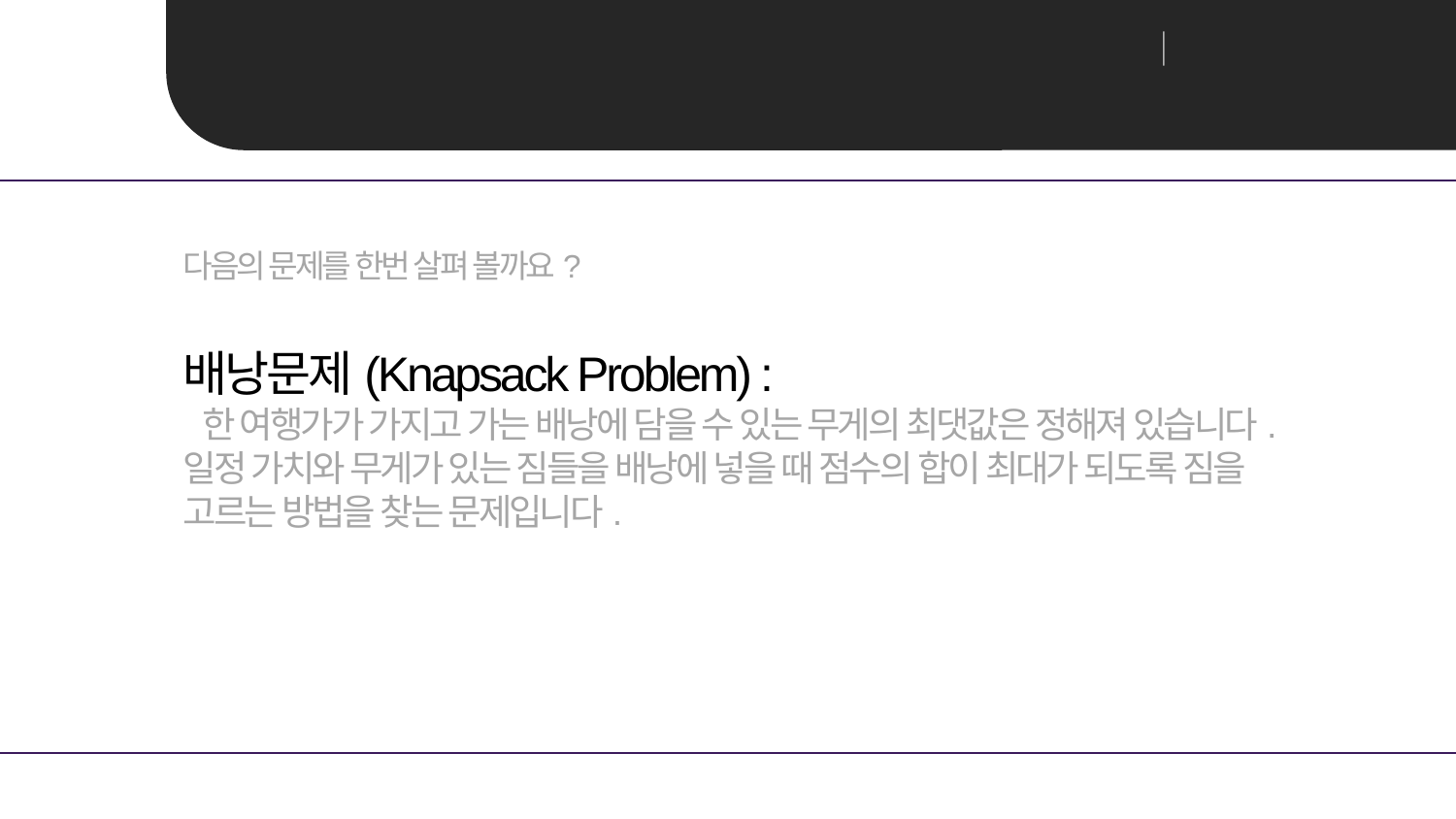

T-lab 유전알고리즘
Unit  01 ㅣ  유전 알고리즘 이란?
다음의 문제를 한번 살펴 볼까요?

배낭문제(Knapsack Problem) :
 한 여행가가 가지고 가는 배낭에 담을 수 있는 무게의 최댓값은 정해져 있습니다.
일정 가치와 무게가 있는 짐들을 배낭에 넣을 때 점수의 합이 최대가 되도록 짐을
고르는 방법을 찾는 문제입니다.